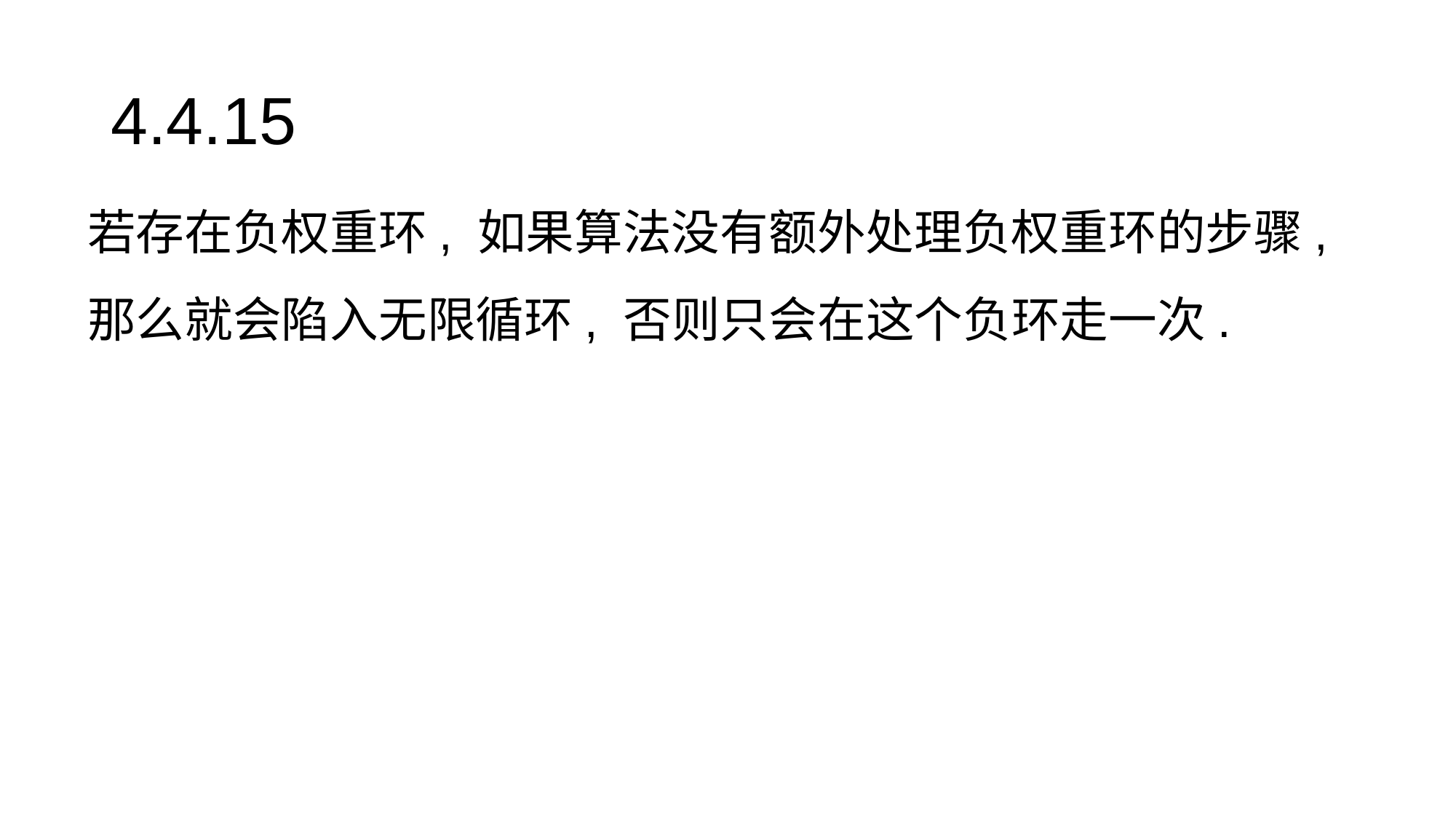

# 4.4.15
若存在负权重环, 如果算法没有额外处理负权重环的步骤, 那么就会陷入无限循环, 否则只会在这个负环走一次.